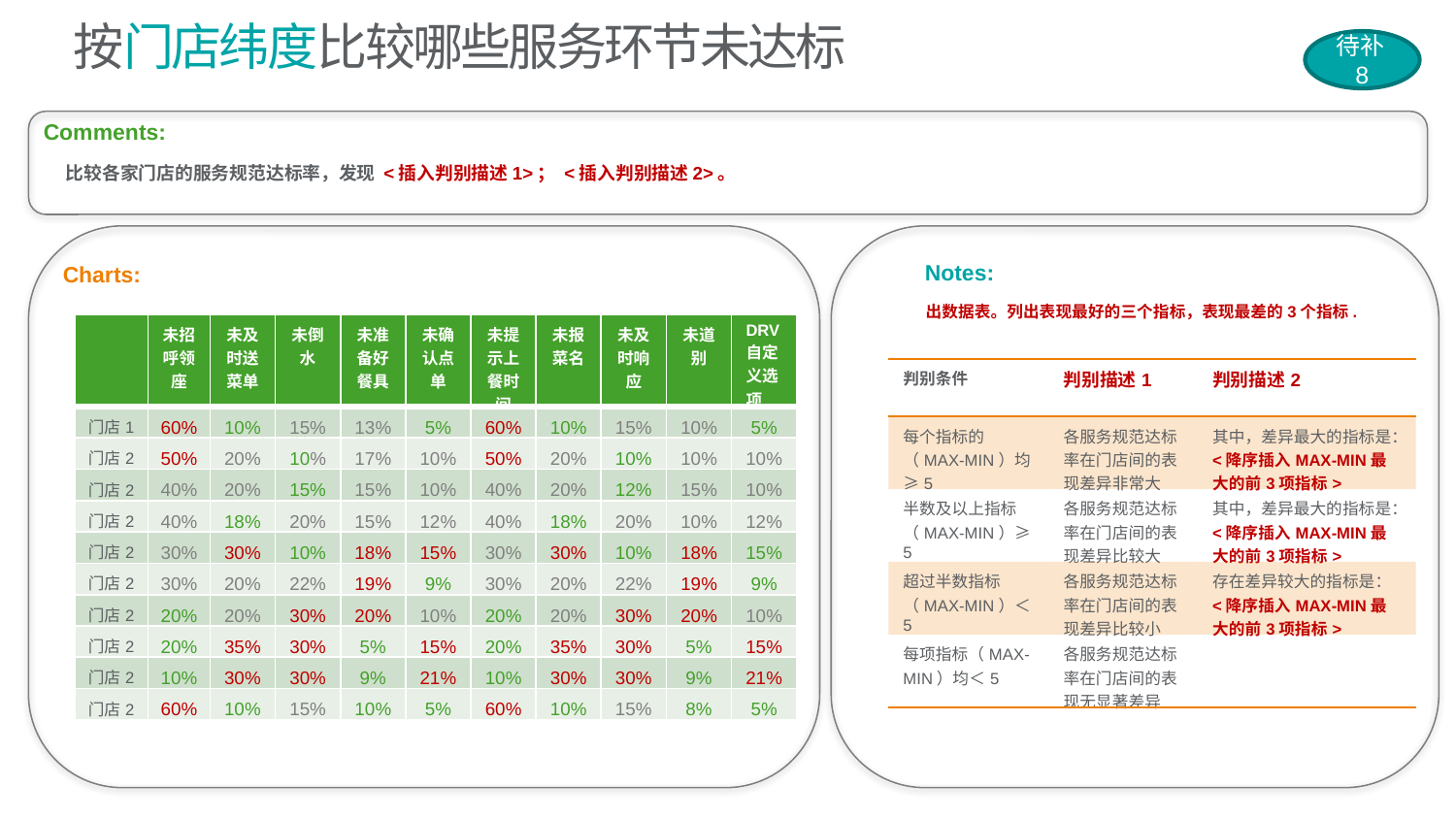

# 按门店纬度比较哪些服务环节未达标
待补8

Comments:
比较各家门店的服务规范达标率，发现 <插入判别描述1>； <插入判别描述2>。

 Notes:
Charts:

出数据表。列出表现最好的三个指标，表现最差的3个指标.

|  | 未招呼领座 | 未及时送菜单 | 未倒水 | 未准备好餐具 | 未确认点单 | 未提示上餐时间 | 未报菜名 | 未及时响应 | 未道别 | DRV自定义选项 |
| --- | --- | --- | --- | --- | --- | --- | --- | --- | --- | --- |
| 门店1 | 60% | 10% | 15% | 13% | 5% | 60% | 10% | 15% | 10% | 5% |
| 门店2 | 50% | 20% | 10% | 17% | 10% | 50% | 20% | 10% | 10% | 10% |
| 门店2 | 40% | 20% | 15% | 15% | 10% | 40% | 20% | 12% | 15% | 10% |
| 门店2 | 40% | 18% | 20% | 15% | 12% | 40% | 18% | 20% | 10% | 12% |
| 门店2 | 30% | 30% | 10% | 18% | 15% | 30% | 30% | 10% | 18% | 15% |
| 门店2 | 30% | 20% | 22% | 19% | 9% | 30% | 20% | 22% | 19% | 9% |
| 门店2 | 20% | 20% | 30% | 20% | 10% | 20% | 20% | 30% | 20% | 10% |
| 门店2 | 20% | 35% | 30% | 5% | 15% | 20% | 35% | 30% | 5% | 15% |
| 门店2 | 10% | 30% | 30% | 9% | 21% | 10% | 30% | 30% | 9% | 21% |
| 门店2 | 60% | 10% | 15% | 10% | 5% | 60% | 10% | 15% | 8% | 5% |
| 判别条件 | 判别描述1 | 判别描述2 |
| --- | --- | --- |
| 每个指标的（MAX-MIN）均≥5 | 各服务规范达标率在门店间的表现差异非常大 | 其中，差异最大的指标是：<降序插入MAX-MIN最大的前3项指标> |
| 半数及以上指标（MAX-MIN）≥5 | 各服务规范达标率在门店间的表现差异比较大 | 其中，差异最大的指标是：<降序插入MAX-MIN最大的前3项指标> |
| 超过半数指标（MAX-MIN）＜5 | 各服务规范达标率在门店间的表现差异比较小 | 存在差异较大的指标是：<降序插入MAX-MIN最大的前3项指标> |
| 每项指标（MAX-MIN）均＜5 | 各服务规范达标率在门店间的表现无显著差异 |  |